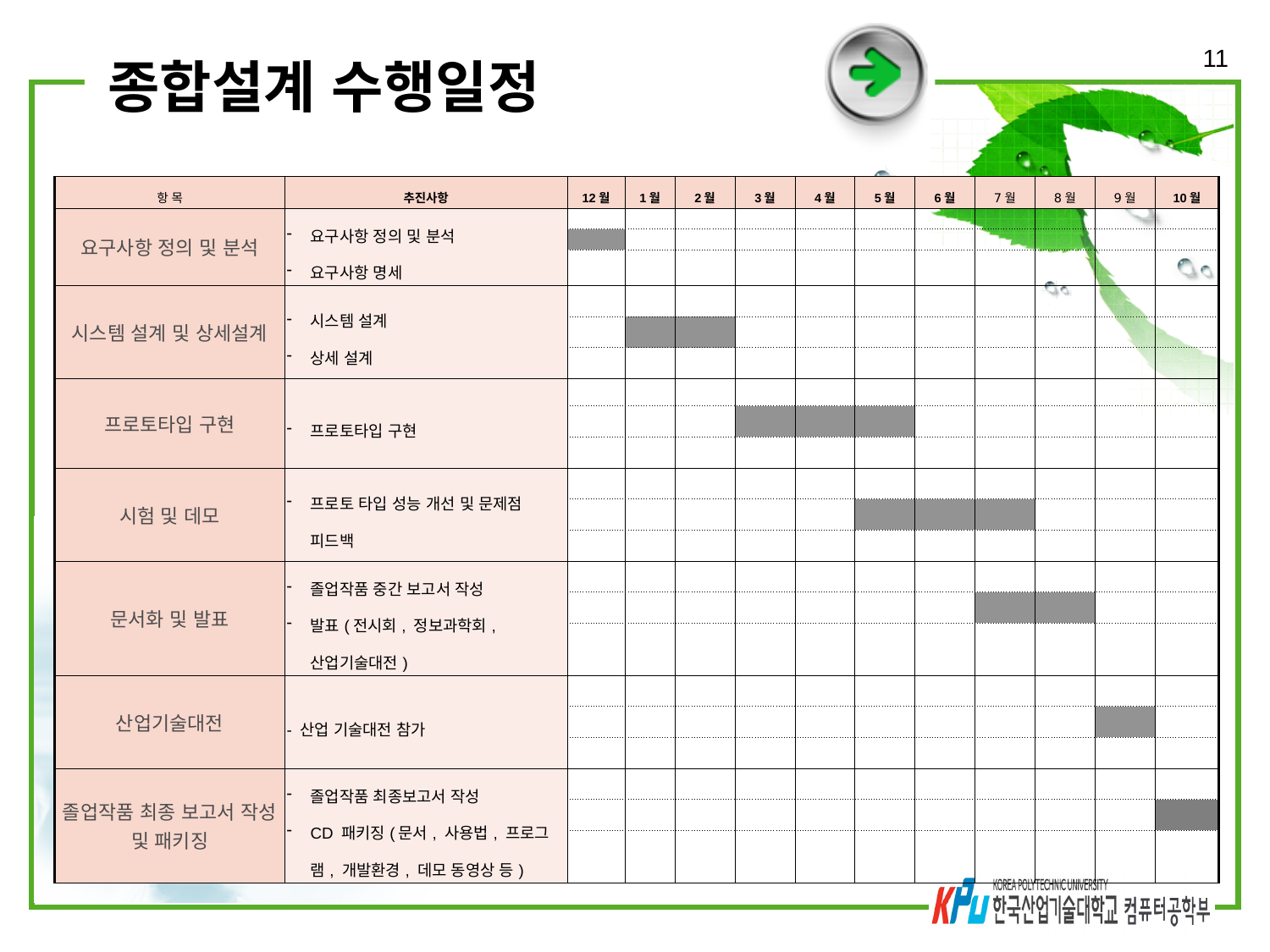

11
# 종합설계 수행일정
| 항 목 | 추진사항 | 12월 | 1월 | 2월 | 3월 | 4월 | 5월 | 6월 | 7월 | 8월 | 9월 | 10월 |
| --- | --- | --- | --- | --- | --- | --- | --- | --- | --- | --- | --- | --- |
| 요구사항 정의 및 분석 | 요구사항 정의 및 분석 요구사항 명세 |  |  |  |  |  |  |  |  |  |  |  |
|  |  |  |  |  |  |  |  |  |  |  |  |  |
|  |  |  |  |  |  |  |  |  |  |  |  |  |
| 시스템 설계 및 상세설계 | 시스템 설계 상세 설계 |  |  |  |  |  |  |  |  |  |  |  |
|  |  |  |  |  |  |  |  |  |  |  |  |  |
|  |  |  |  |  |  |  |  |  |  |  |  |  |
| 프로토타입 구현 | 프로토타입 구현 |  |  |  |  |  |  |  |  |  |  |  |
|  |  |  |  |  |  |  |  |  |  |  |  |  |
|  |  |  |  |  |  |  |  |  |  |  |  |  |
| 시험 및 데모 | 프로토 타입 성능 개선 및 문제점 피드백 |  |  |  |  |  |  |  |  |  |  |  |
|  |  |  |  |  |  |  |  |  |  |  |  |  |
|  |  |  |  |  |  |  |  |  |  |  |  |  |
| 문서화 및 발표 | 졸업작품 중간 보고서 작성 발표(전시회, 정보과학회, 산업기술대전) |  |  |  |  |  |  |  |  |  |  |  |
|  |  |  |  |  |  |  |  |  |  |  |  |  |
|  |  |  |  |  |  |  |  |  |  |  |  |  |
| 산업기술대전 | - 산업 기술대전 참가 |  |  |  |  |  |  |  |  |  |  |  |
|  |  |  |  |  |  |  |  |  |  |  |  |  |
|  |  |  |  |  |  |  |  |  |  |  |  |  |
| 졸업작품 최종 보고서 작성 및 패키징 | 졸업작품 최종보고서 작성 CD 패키징(문서, 사용법, 프로그램, 개발환경, 데모 동영상 등) |  |  |  |  |  |  |  |  |  |  |  |
|  |  |  |  |  |  |  |  |  |  |  |  |  |
|  |  |  |  |  |  |  |  |  |  |  |  |  |